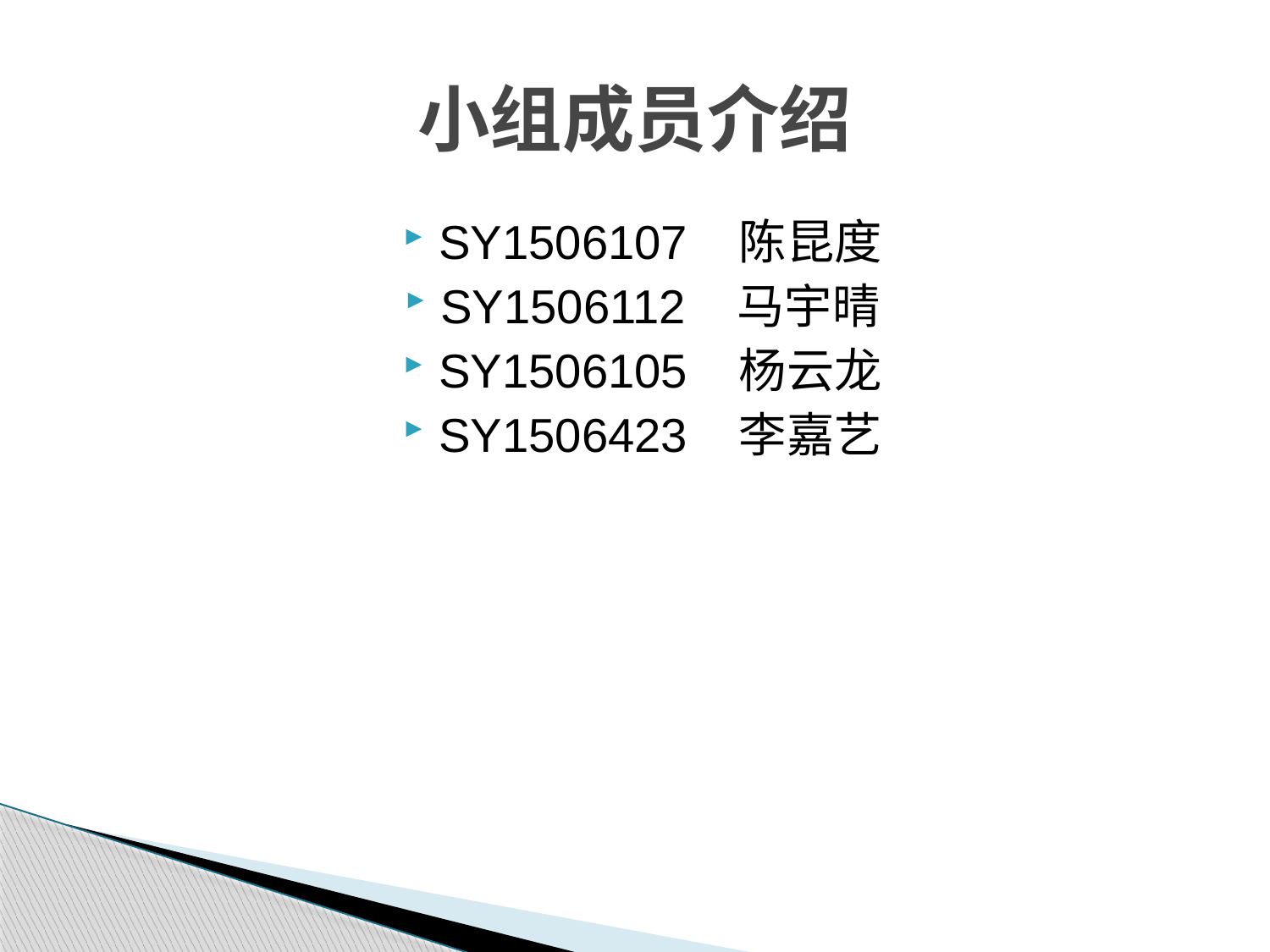

# 小组成员介绍
SY1506107   陈昆度
SY1506112   马宇晴
SY1506105   杨云龙
SY1506423   李嘉艺